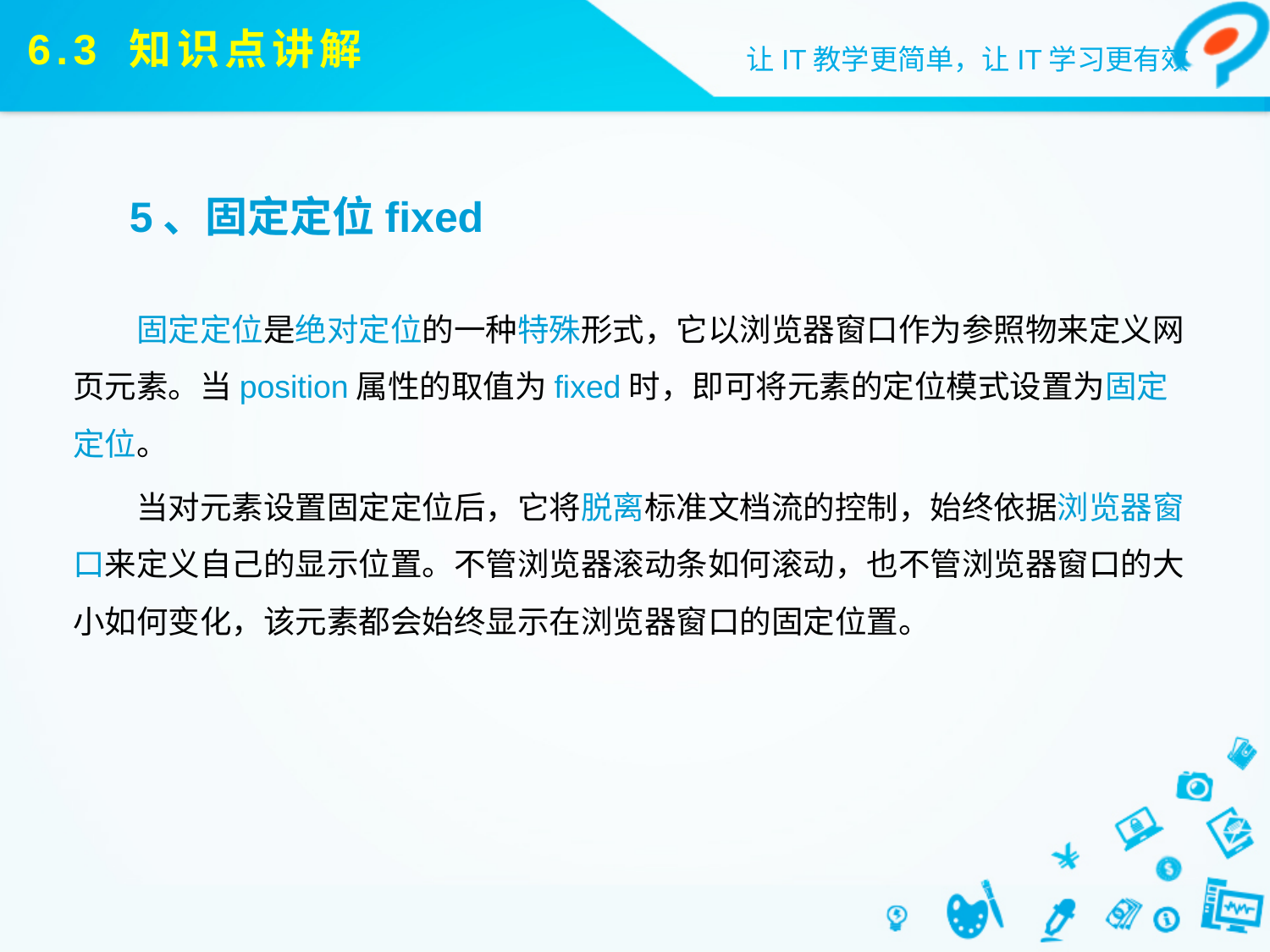

# 6.3 知识点讲解
5、固定定位fixed
固定定位是绝对定位的一种特殊形式，它以浏览器窗口作为参照物来定义网页元素。当position属性的取值为fixed时，即可将元素的定位模式设置为固定定位。
当对元素设置固定定位后，它将脱离标准文档流的控制，始终依据浏览器窗口来定义自己的显示位置。不管浏览器滚动条如何滚动，也不管浏览器窗口的大小如何变化，该元素都会始终显示在浏览器窗口的固定位置。